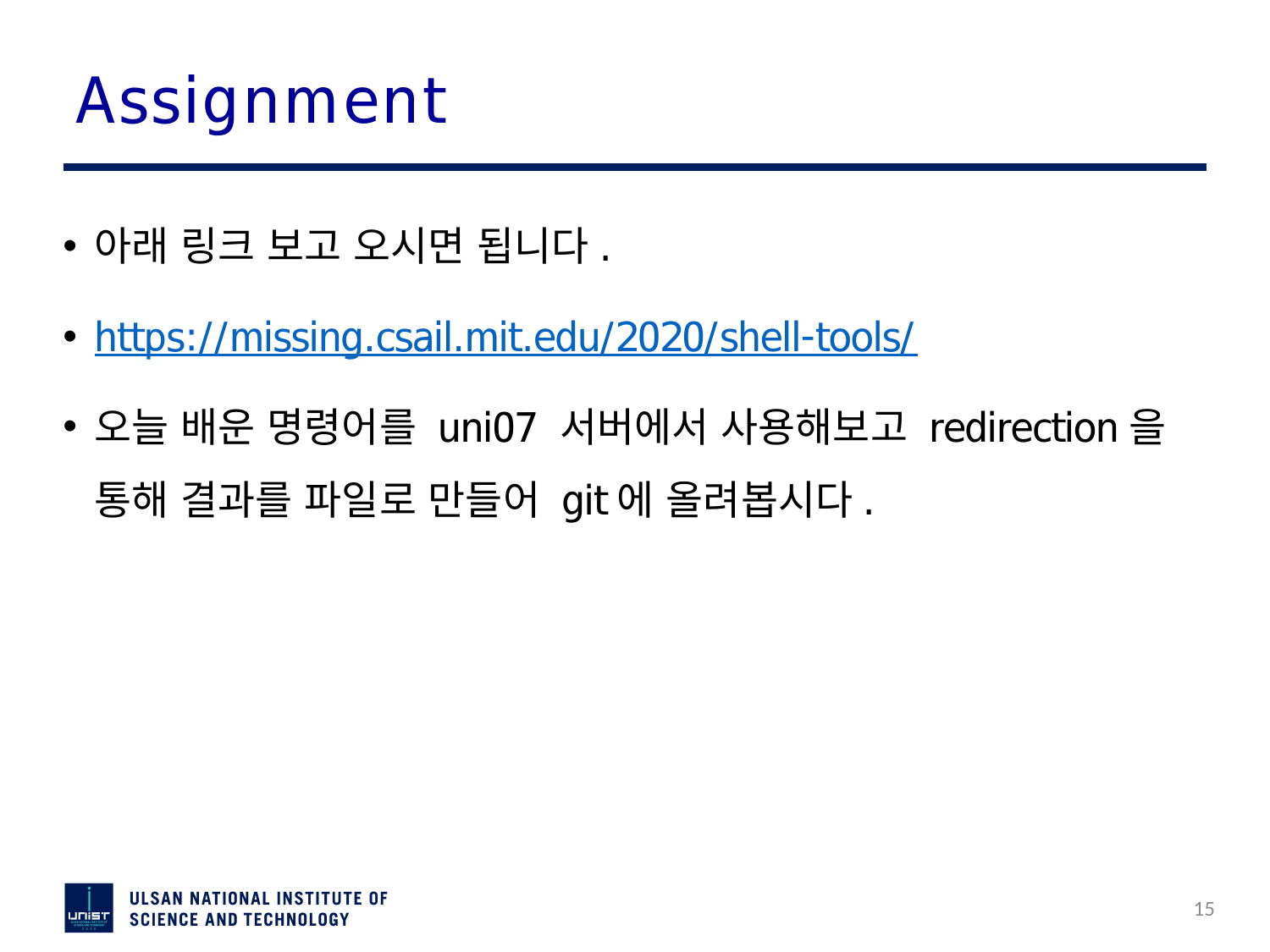

# Assignment
아래 링크 보고 오시면 됩니다.
https://missing.csail.mit.edu/2020/shell-tools/
오늘 배운 명령어를 uni07 서버에서 사용해보고 redirection을 통해 결과를 파일로 만들어 git에 올려봅시다.